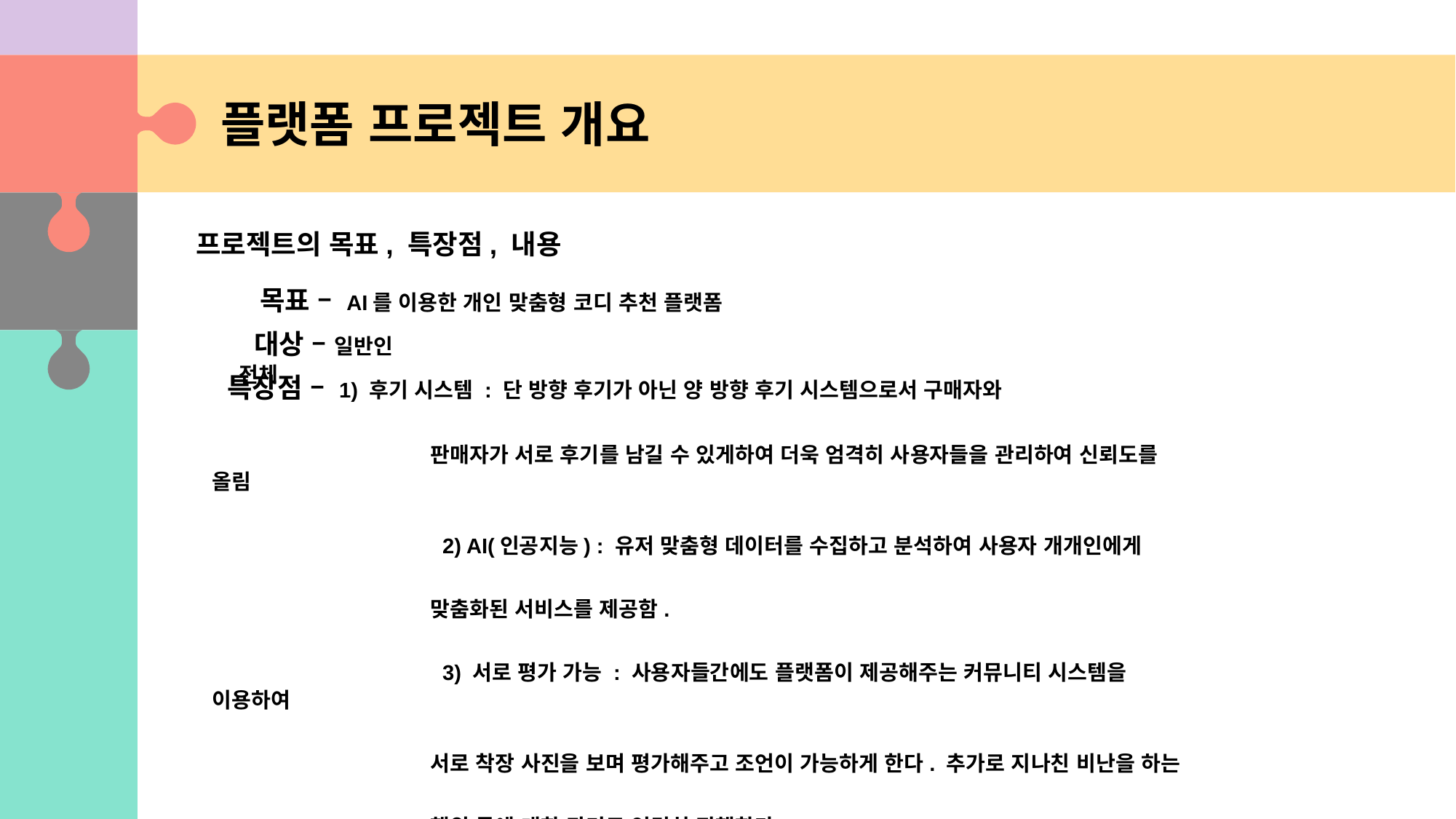

플랫폼 프로젝트 개요

프로젝트의 목표, 특장점, 내용
목표 – AI를 이용한 개인 맞춤형 코디 추천 플랫폼
대상 – 일반인 전체

특장점 – 1) 후기 시스템 : 단 방향 후기가 아닌 양 방향 후기 시스템으로서 구매자와
		판매자가 서로 후기를 남길 수 있게하여 더욱 엄격히 사용자들을 관리하여 신뢰도를 올림
		  2) AI(인공지능) : 유저 맞춤형 데이터를 수집하고 분석하여 사용자 개개인에게
		맞춤화된 서비스를 제공함.
		  3) 서로 평가 가능 : 사용자들간에도 플랫폼이 제공해주는 커뮤니티 시스템을 이용하여
		서로 착장 사진을 보며 평가해주고 조언이 가능하게 한다. 추가로 지나친 비난을 하는
		행위 등에 대한 관리도 엄격히 진행한다.